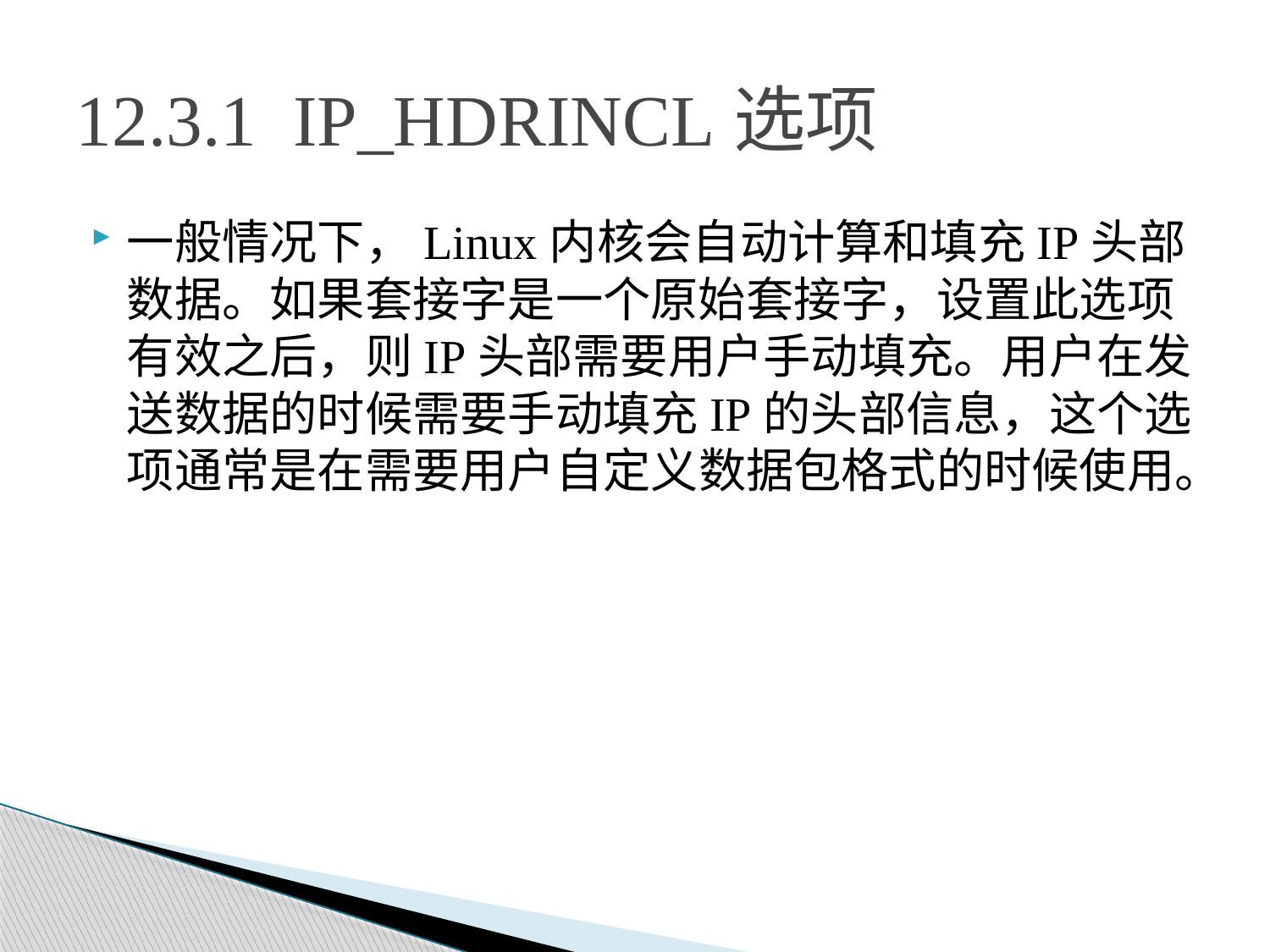

# 12.3.1  IP_HDRINCL选项
一般情况下，Linux内核会自动计算和填充IP头部数据。如果套接字是一个原始套接字，设置此选项有效之后，则IP头部需要用户手动填充。用户在发送数据的时候需要手动填充IP的头部信息，这个选项通常是在需要用户自定义数据包格式的时候使用。